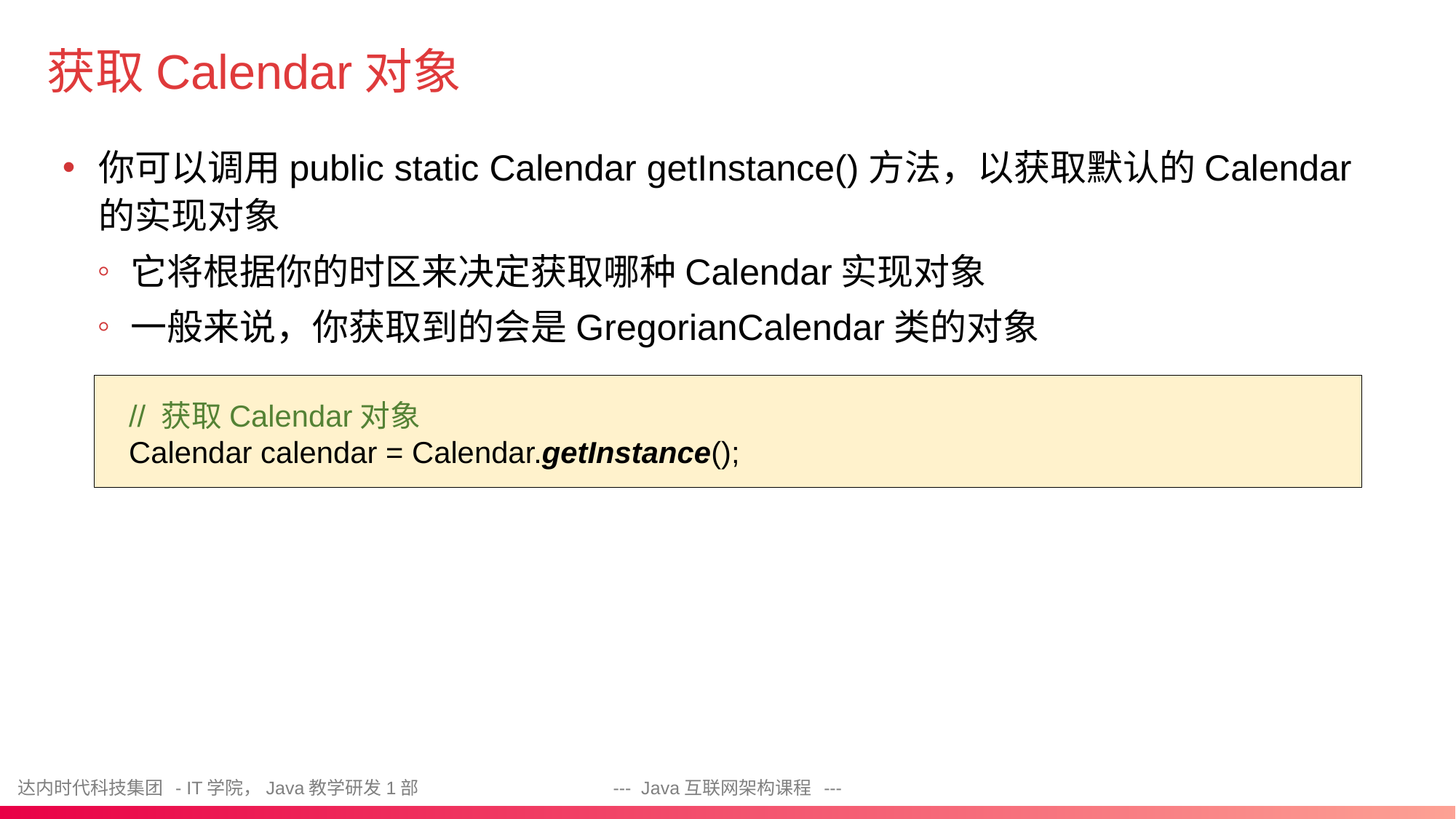

# 获取Calendar对象
你可以调用public static Calendar getInstance()方法，以获取默认的Calendar的实现对象
它将根据你的时区来决定获取哪种Calendar实现对象
一般来说，你获取到的会是GregorianCalendar类的对象
// 获取Calendar对象
Calendar calendar = Calendar.getInstance();